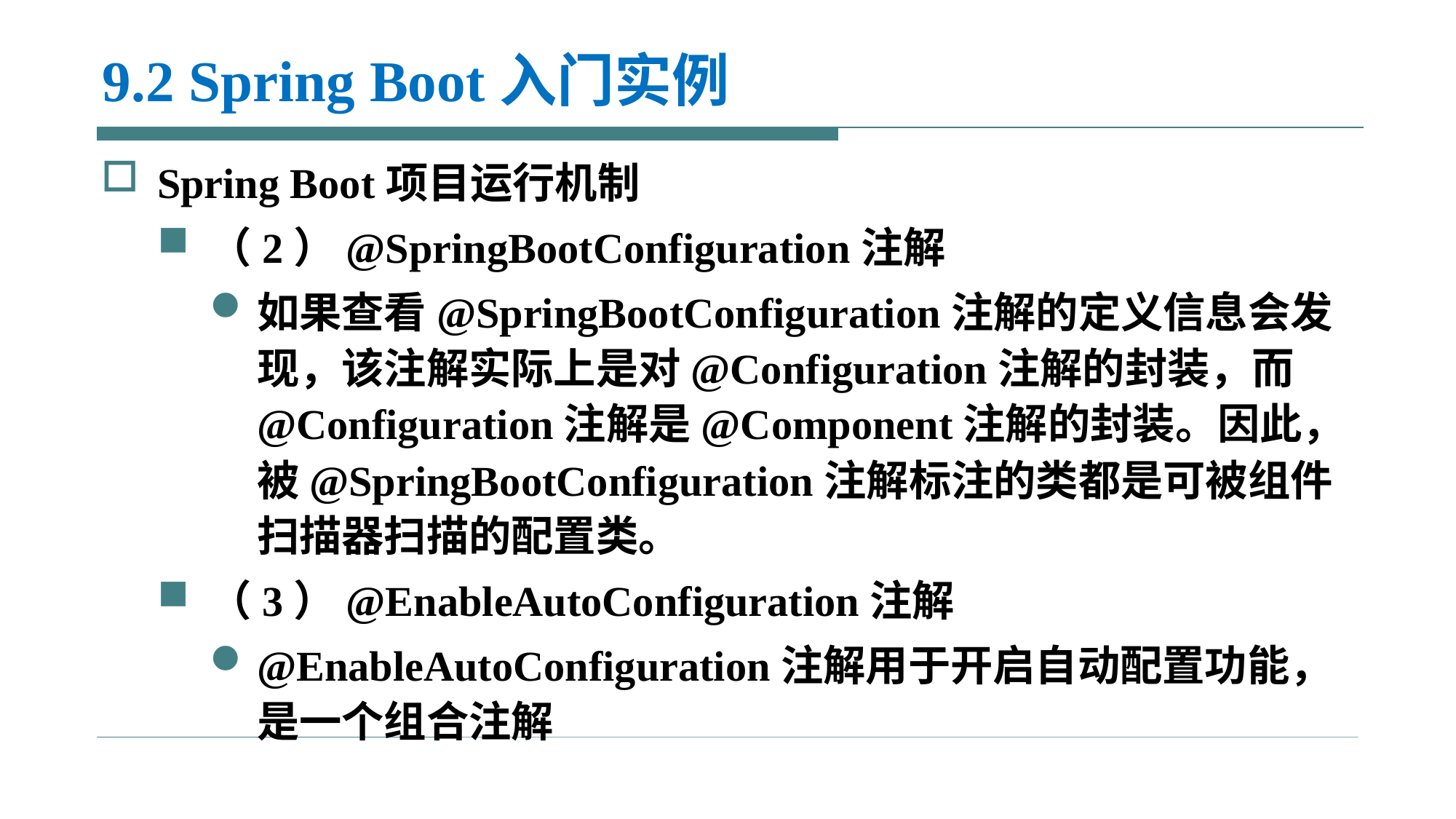

# 9.2 Spring Boot入门实例
Spring Boot项目运行机制
（2）@SpringBootConfiguration注解
如果查看@SpringBootConfiguration注解的定义信息会发现，该注解实际上是对@Configuration注解的封装，而@Configuration注解是@Component注解的封装。因此，被@SpringBootConfiguration注解标注的类都是可被组件扫描器扫描的配置类。
（3）@EnableAutoConfiguration注解
@EnableAutoConfiguration注解用于开启自动配置功能，是一个组合注解
15